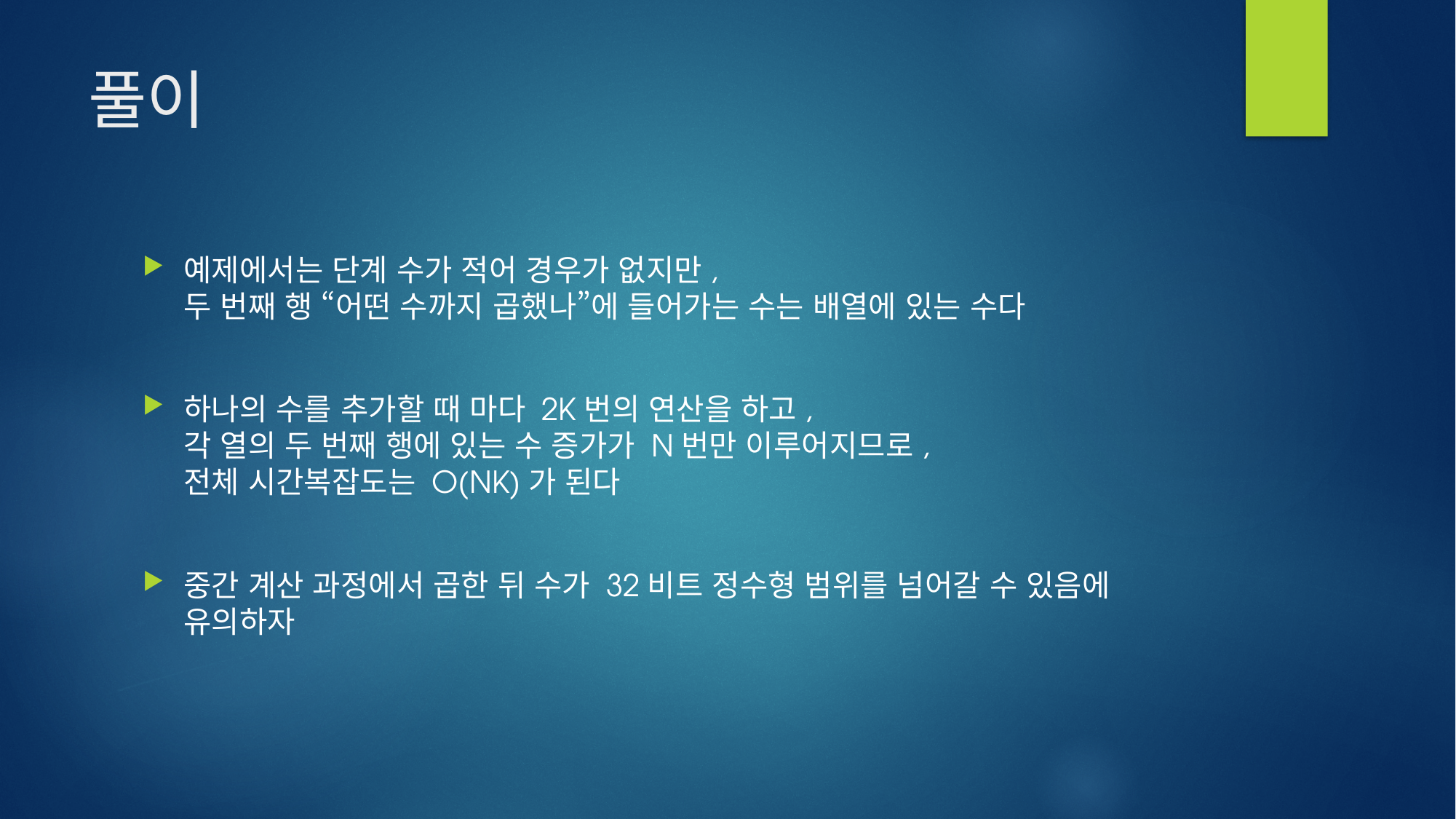

# 풀이
예제에서는 단계 수가 적어 경우가 없지만,
두 번째 행 “어떤 수까지 곱했나”에 들어가는 수는 배열에 있는 수다

하나의 수를 추가할 때 마다 2K번의 연산을 하고,
각 열의 두 번째 행에 있는 수 증가가 N번만 이루어지므로,
전체 시간복잡도는 O(NK)가 된다

중간 계산 과정에서 곱한 뒤 수가 32비트 정수형 범위를 넘어갈 수 있음에 유의하자